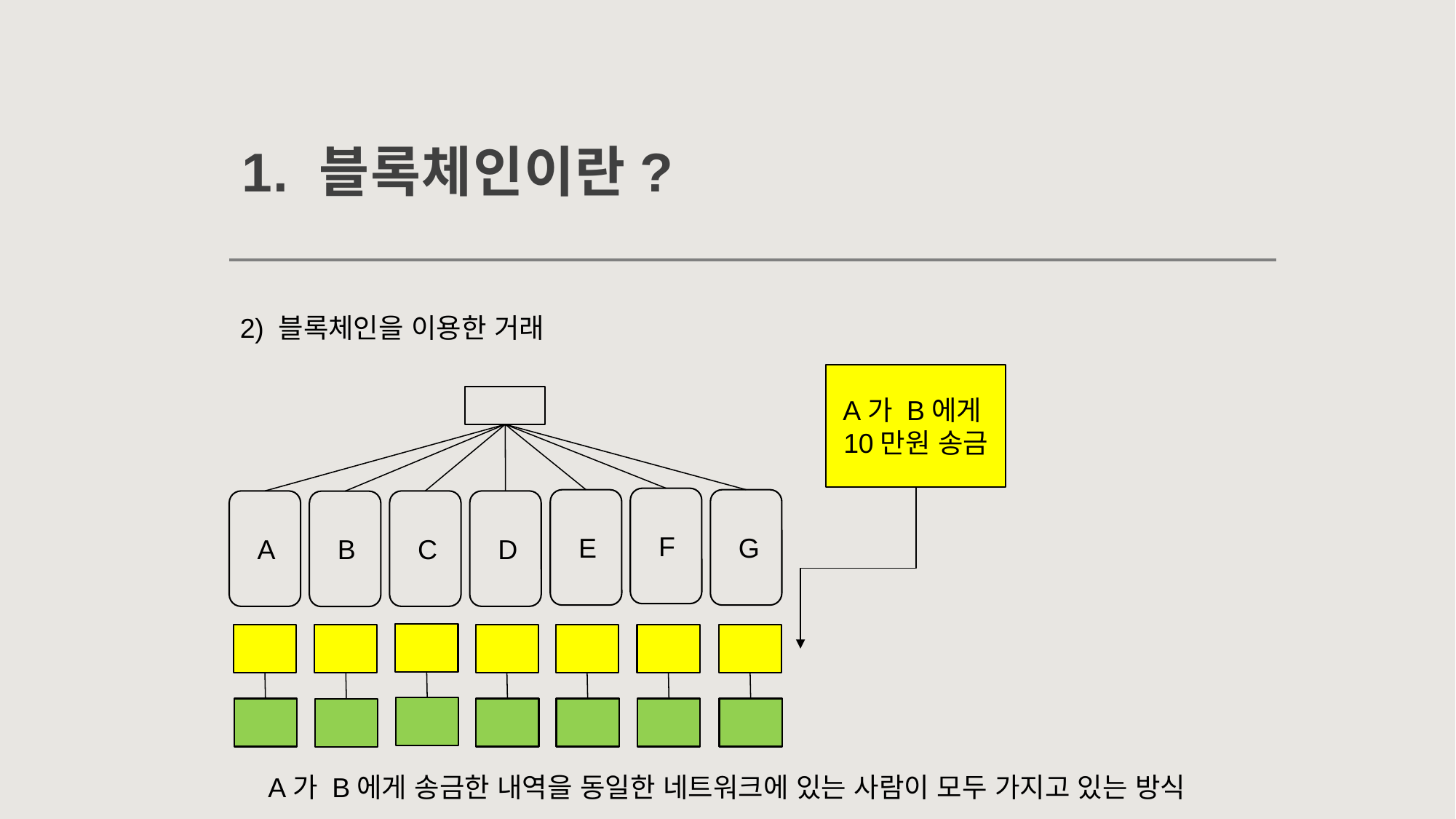

# 1. 블록체인이란?
2) 블록체인을 이용한 거래
A가 B에게
10만원 송금

F

E

G

A

C

D

B

A가 B에게 송금한 내역을 동일한 네트워크에 있는 사람이 모두 가지고 있는 방식